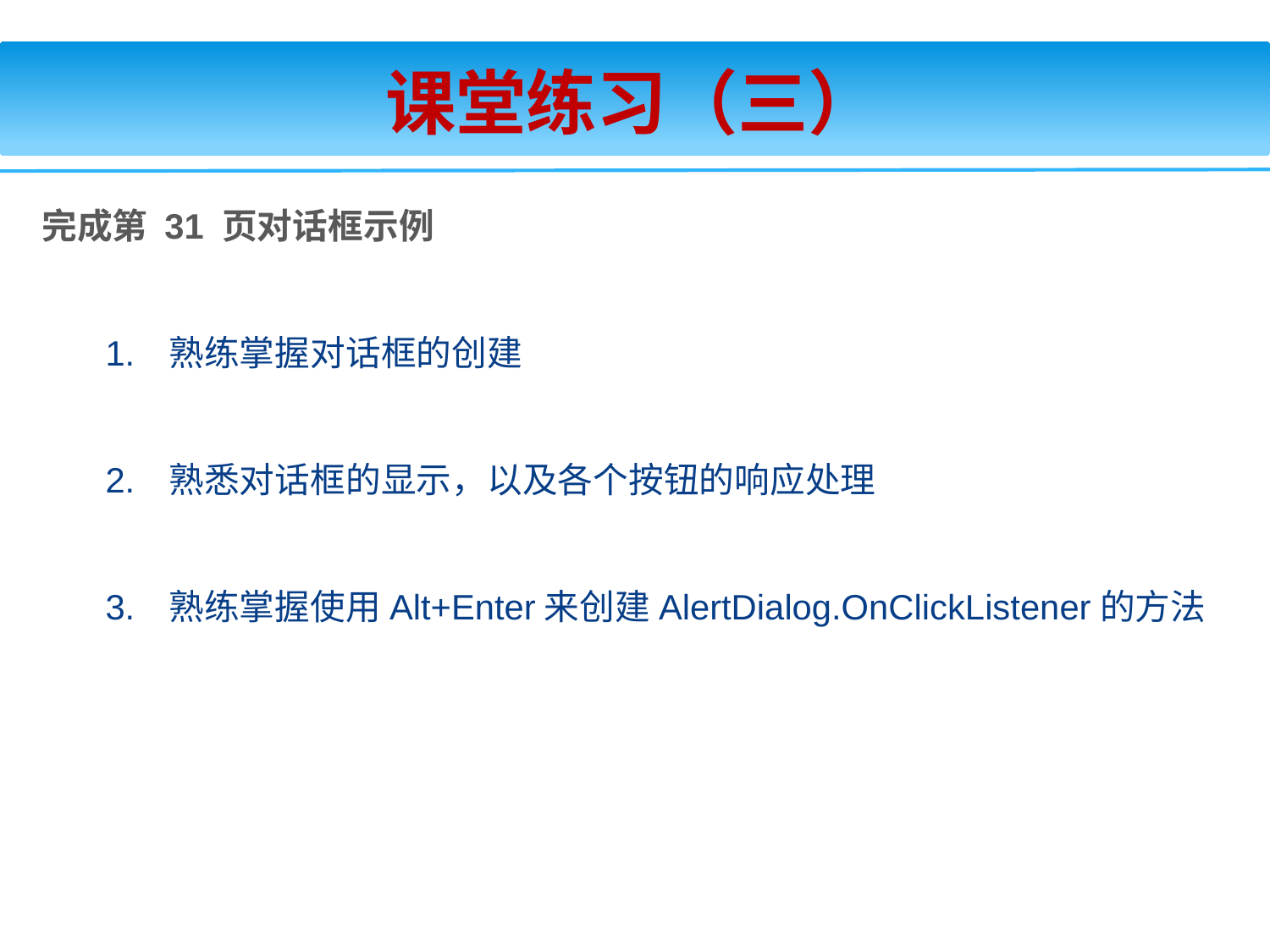

课堂练习（三）
完成第 31 页对话框示例

熟练掌握对话框的创建

熟悉对话框的显示，以及各个按钮的响应处理

熟练掌握使用Alt+Enter来创建AlertDialog.OnClickListener的方法